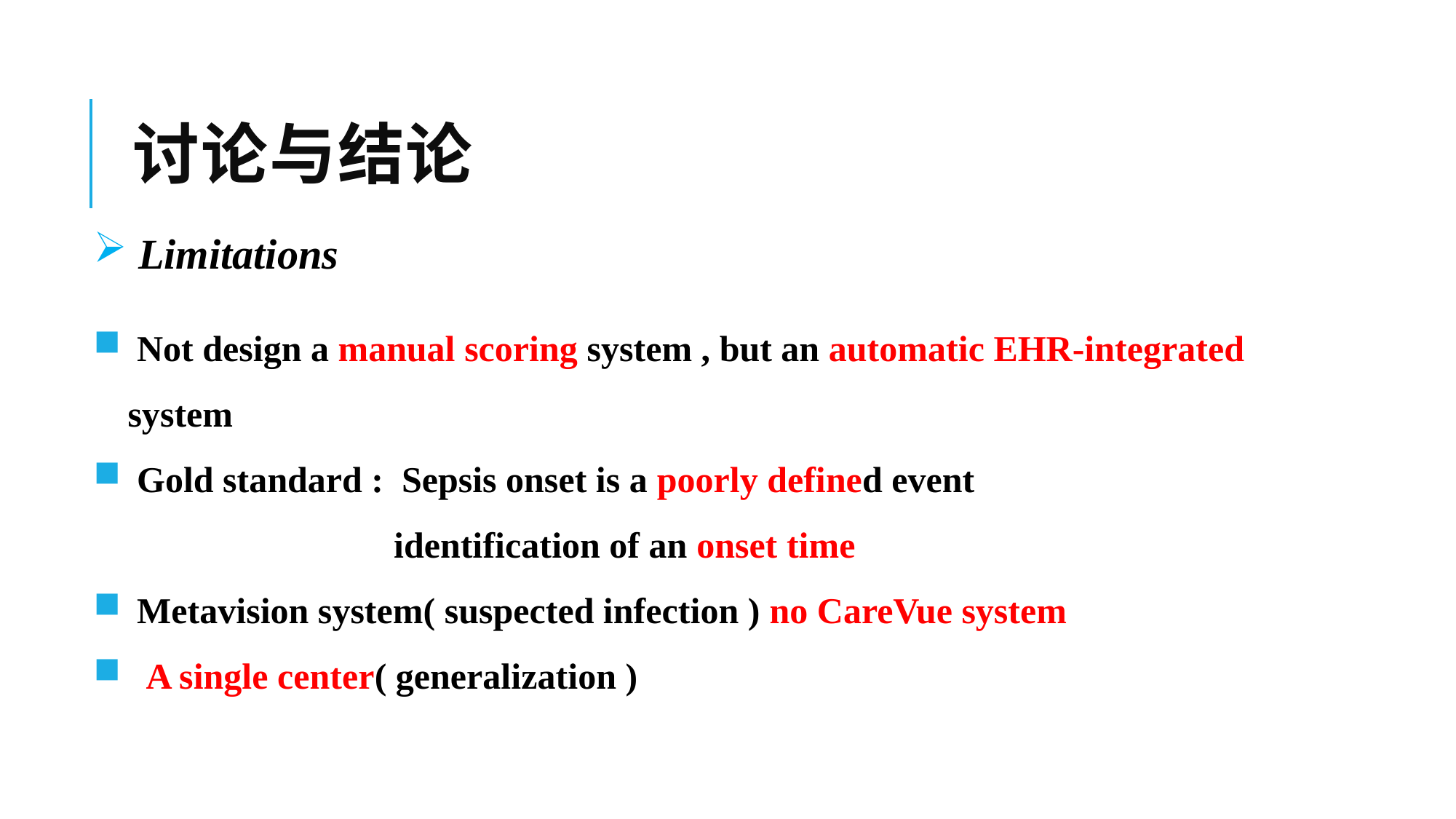

# 讨论与结论
 Limitations
 Not design a manual scoring system , but an automatic EHR-integrated system
 Gold standard :  Sepsis onset is a poorly defined event
                                 identification of an onset time
 Metavision system( suspected infection ) no CareVue system
  A single center( generalization )